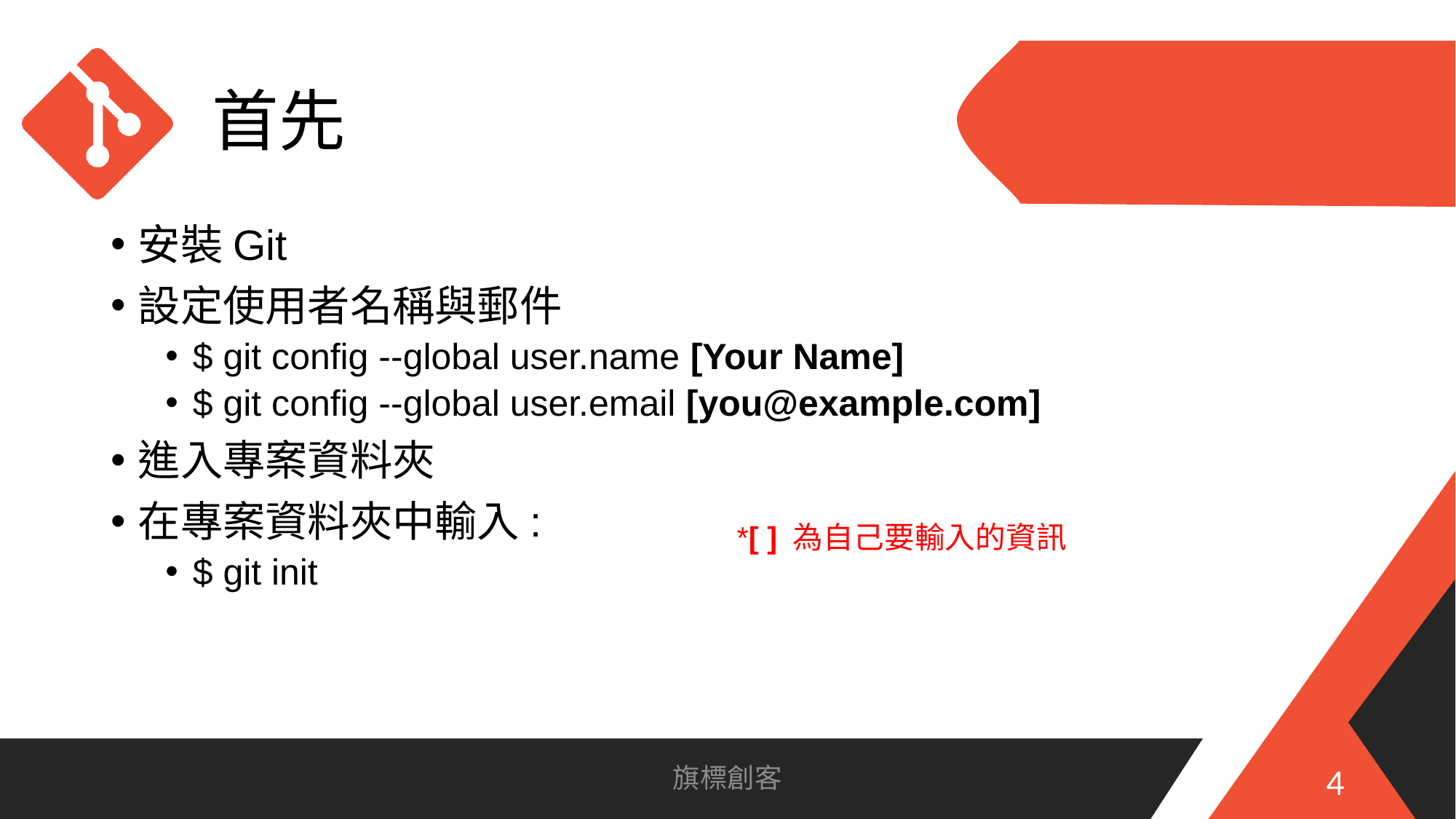

# 首先
安裝Git
設定使用者名稱與郵件
$ git config --global user.name [Your Name]
$ git config --global user.email [you@example.com]
進入專案資料夾
在專案資料夾中輸入:
$ git init
*[ ] 為自己要輸入的資訊
旗標創客
4